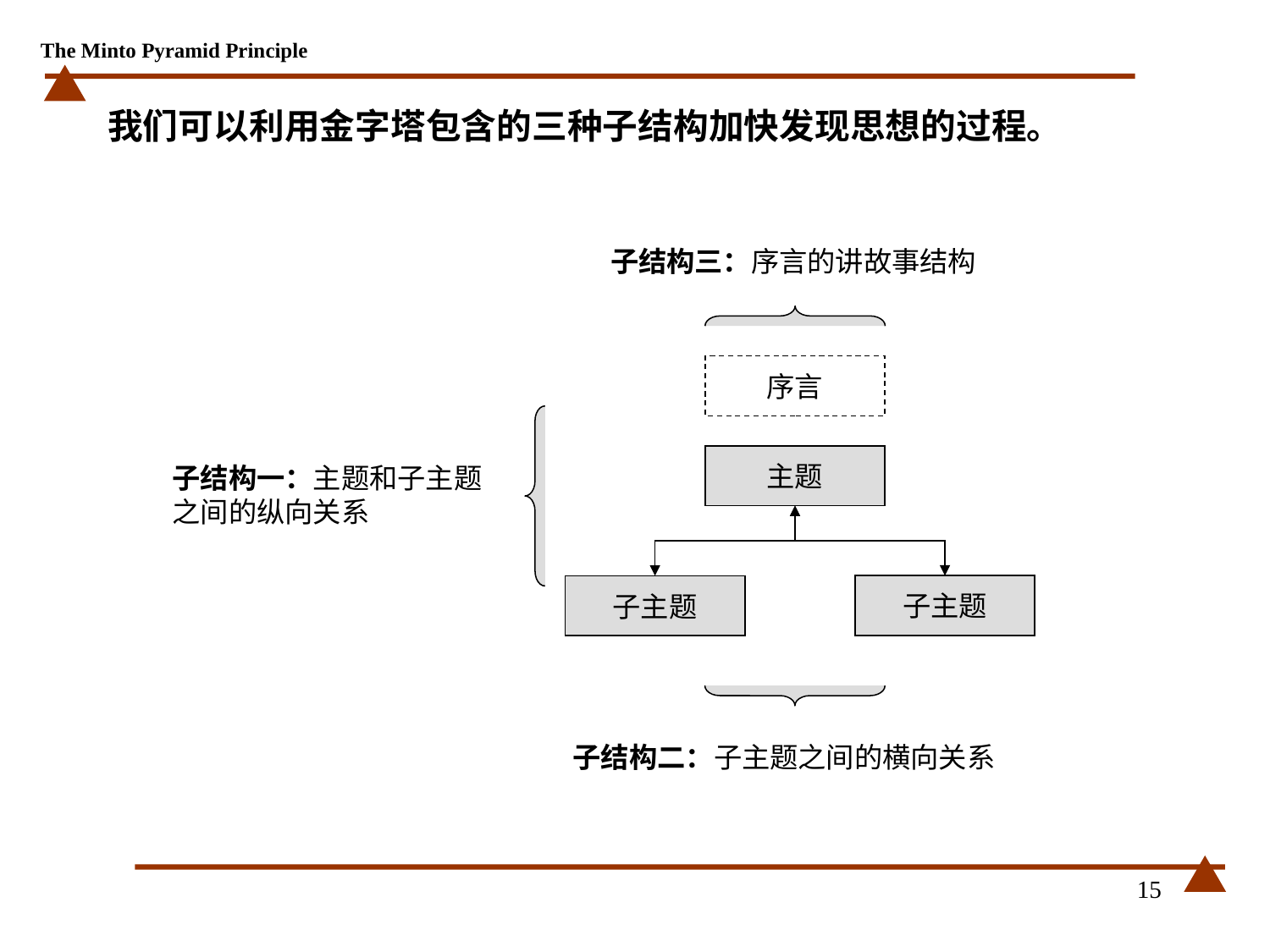

# 我们可以利用金字塔包含的三种子结构加快发现思想的过程。
子结构三：序言的讲故事结构

序言

子结构一：主题和子主题之间的纵向关系
主题
子主题
子主题

子结构二：子主题之间的横向关系
15